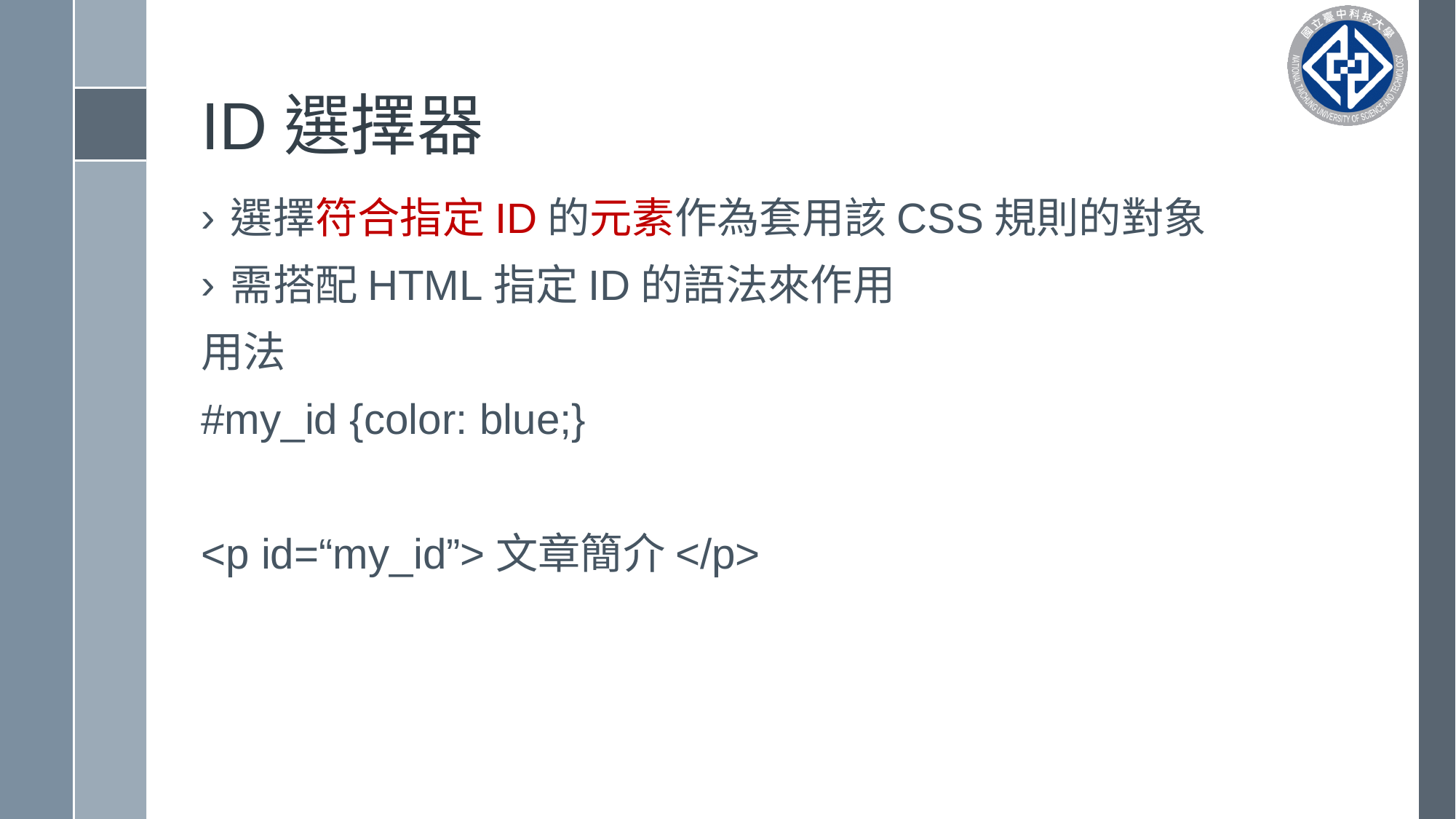

# ID選擇器
選擇符合指定ID的元素作為套用該CSS規則的對象
需搭配HTML指定ID的語法來作用
用法
#my_id {color: blue;}

<p id=“my_id”>文章簡介</p>